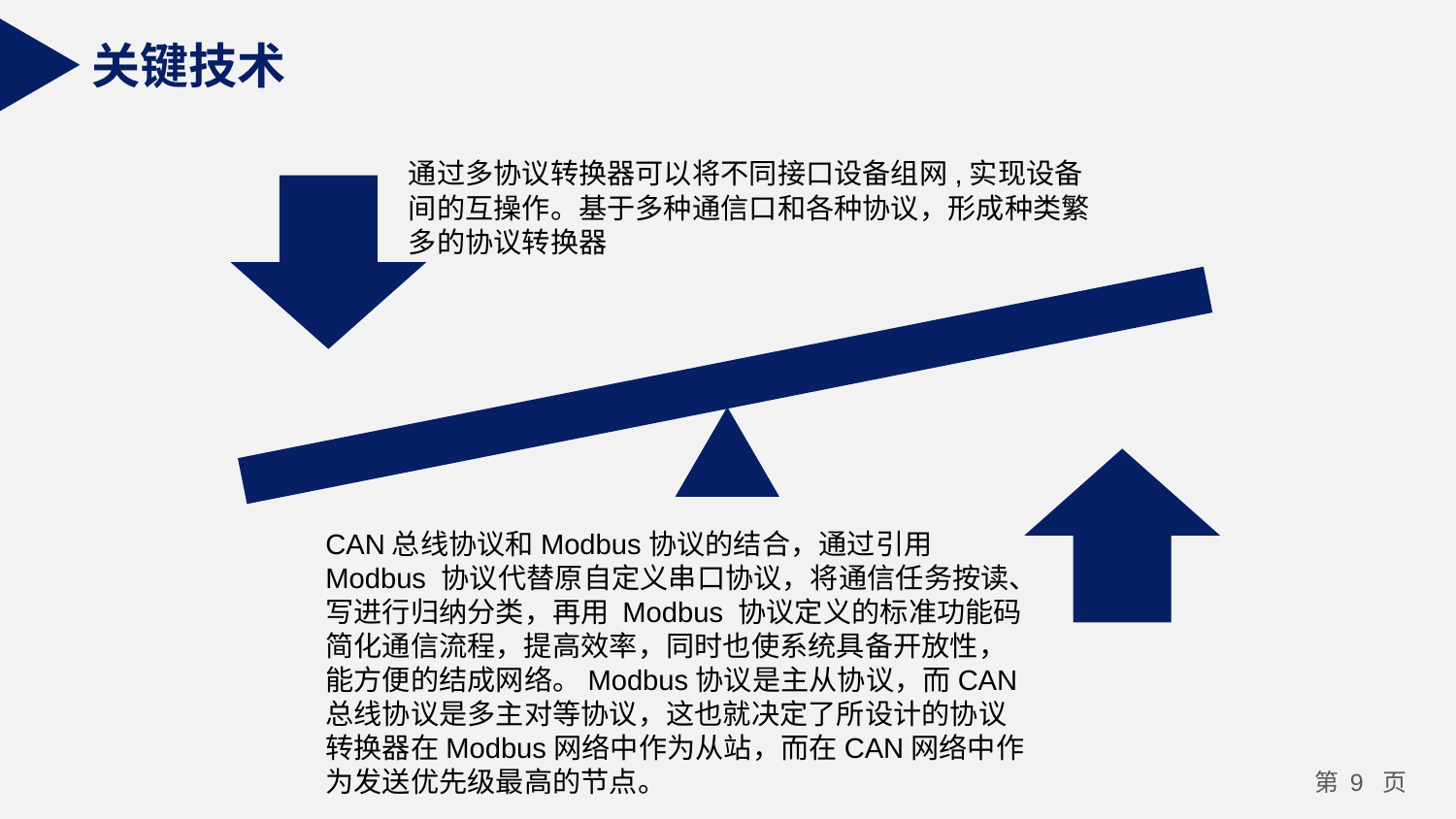

关键技术
通过多协议转换器可以将不同接口设备组网,实现设备间的互操作。基于多种通信口和各种协议，形成种类繁多的协议转换器

CAN总线协议和Modbus协议的结合，通过引用 Modbus 协议代替原自定义串口协议，将通信任务按读、写进行归纳分类，再用 Modbus 协议定义的标准功能码简化通信流程，提高效率，同时也使系统具备开放性，能方便的结成网络。Modbus协议是主从协议，而CAN总线协议是多主对等协议，这也就决定了所设计的协议转换器在Modbus网络中作为从站，而在CAN网络中作为发送优先级最高的节点。